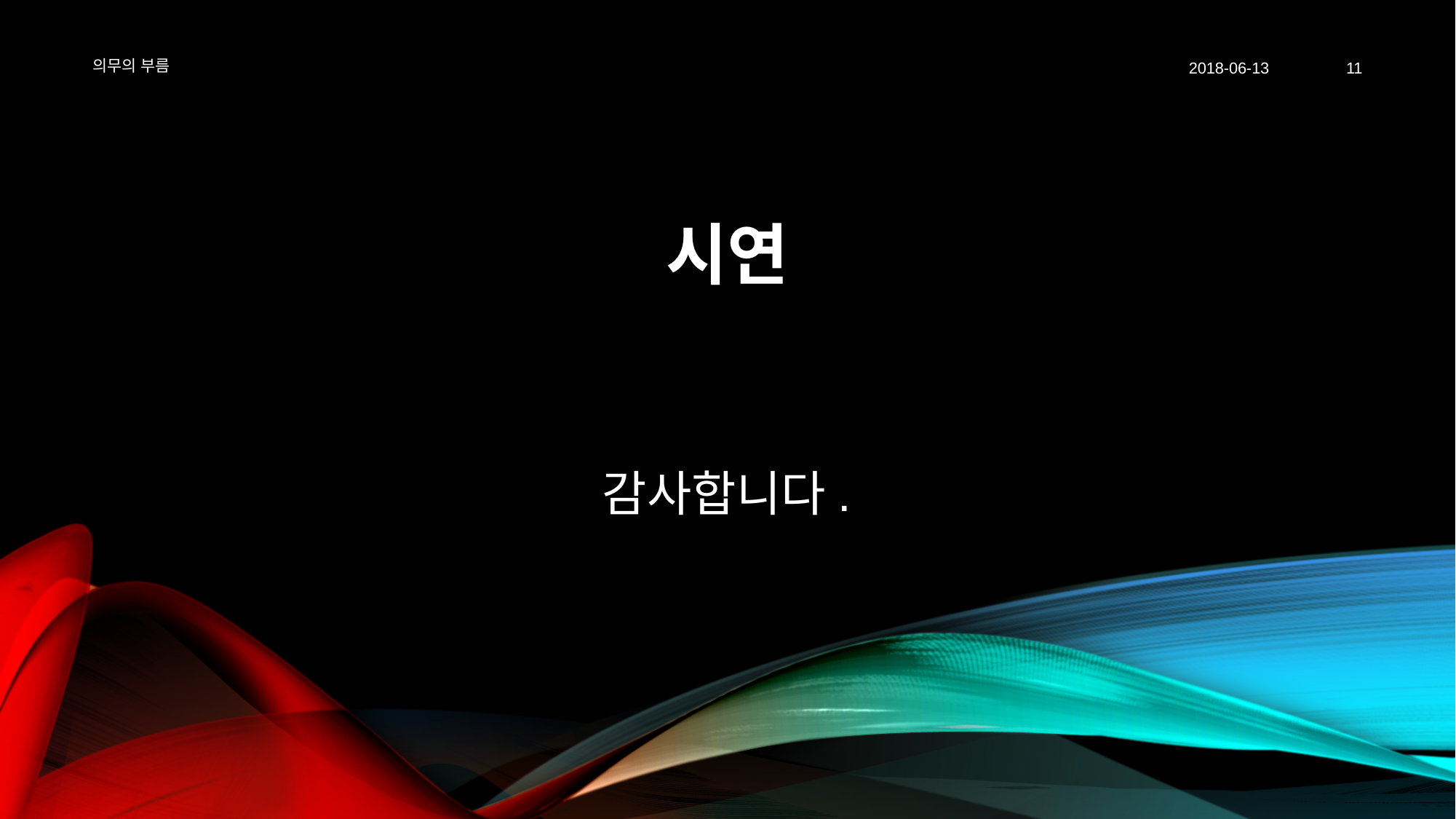

의무의 부름
2018-06-13
11
# 시연
감사합니다.